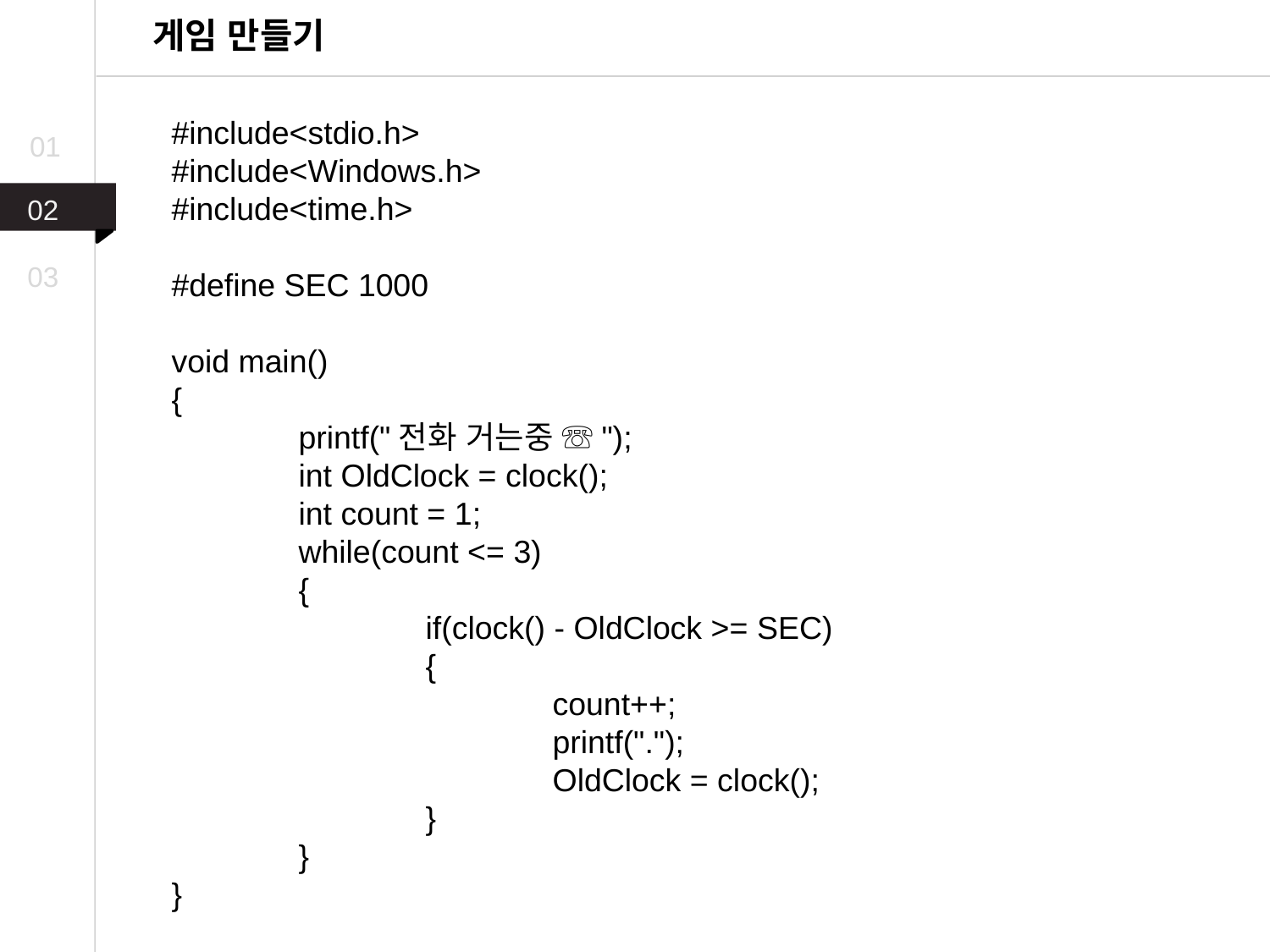

게임 만들기
#include<stdio.h>
#include<Windows.h>
#include<time.h>

#define SEC 1000

void main()
{
	printf("전화 거는중 ☏");
	int OldClock = clock();
	int count = 1;
	while(count <= 3)
	{
		if(clock() - OldClock >= SEC)
		{
			count++;
			printf(".");
			OldClock = clock();
		}
	}
}
01

02

03